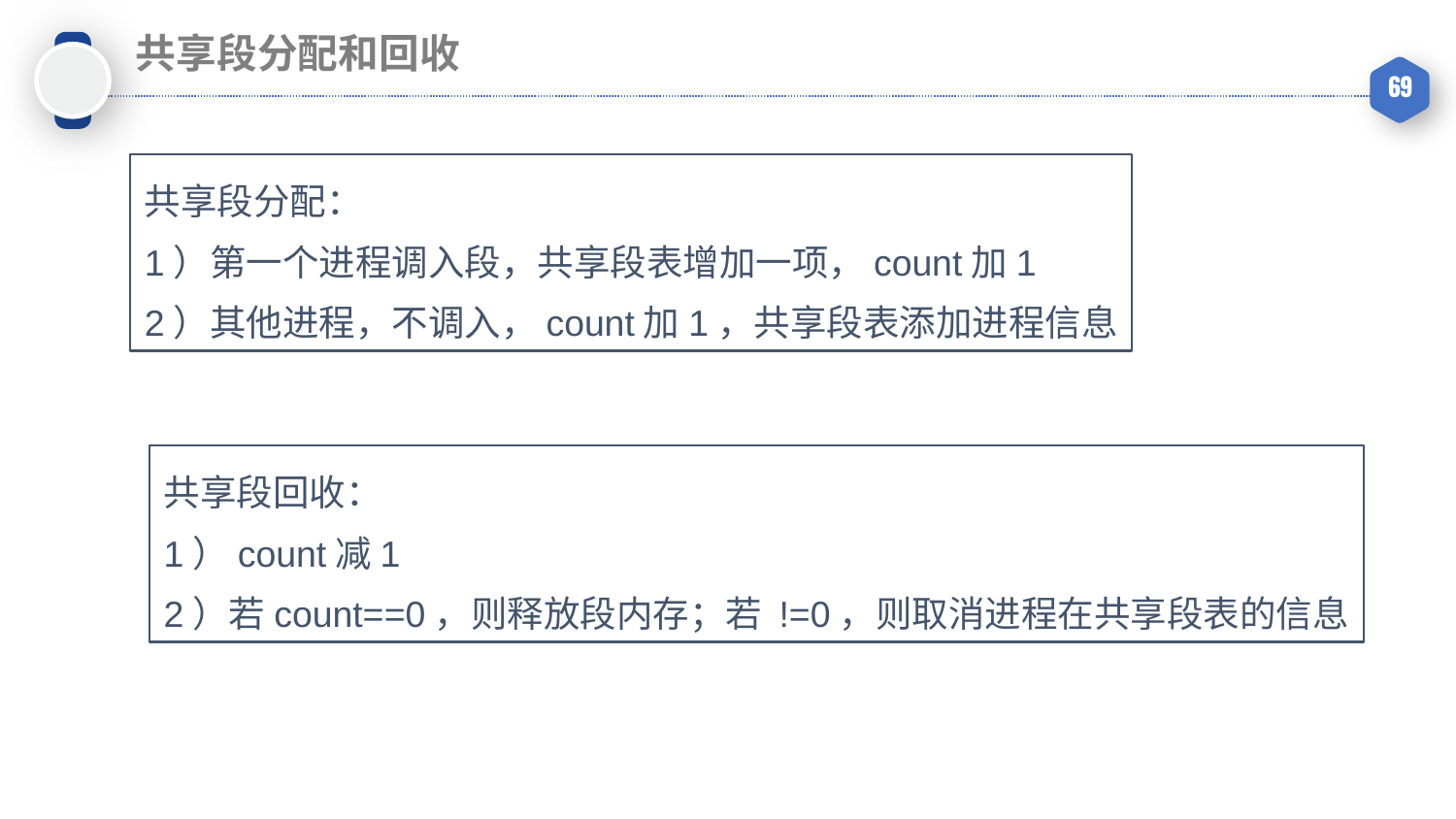

共享段分配和回收
共享段分配：
1）第一个进程调入段，共享段表增加一项，count加1
2）其他进程，不调入，count加1，共享段表添加进程信息
共享段回收：
1）count减1
2）若count==0，则释放段内存；若 !=0，则取消进程在共享段表的信息